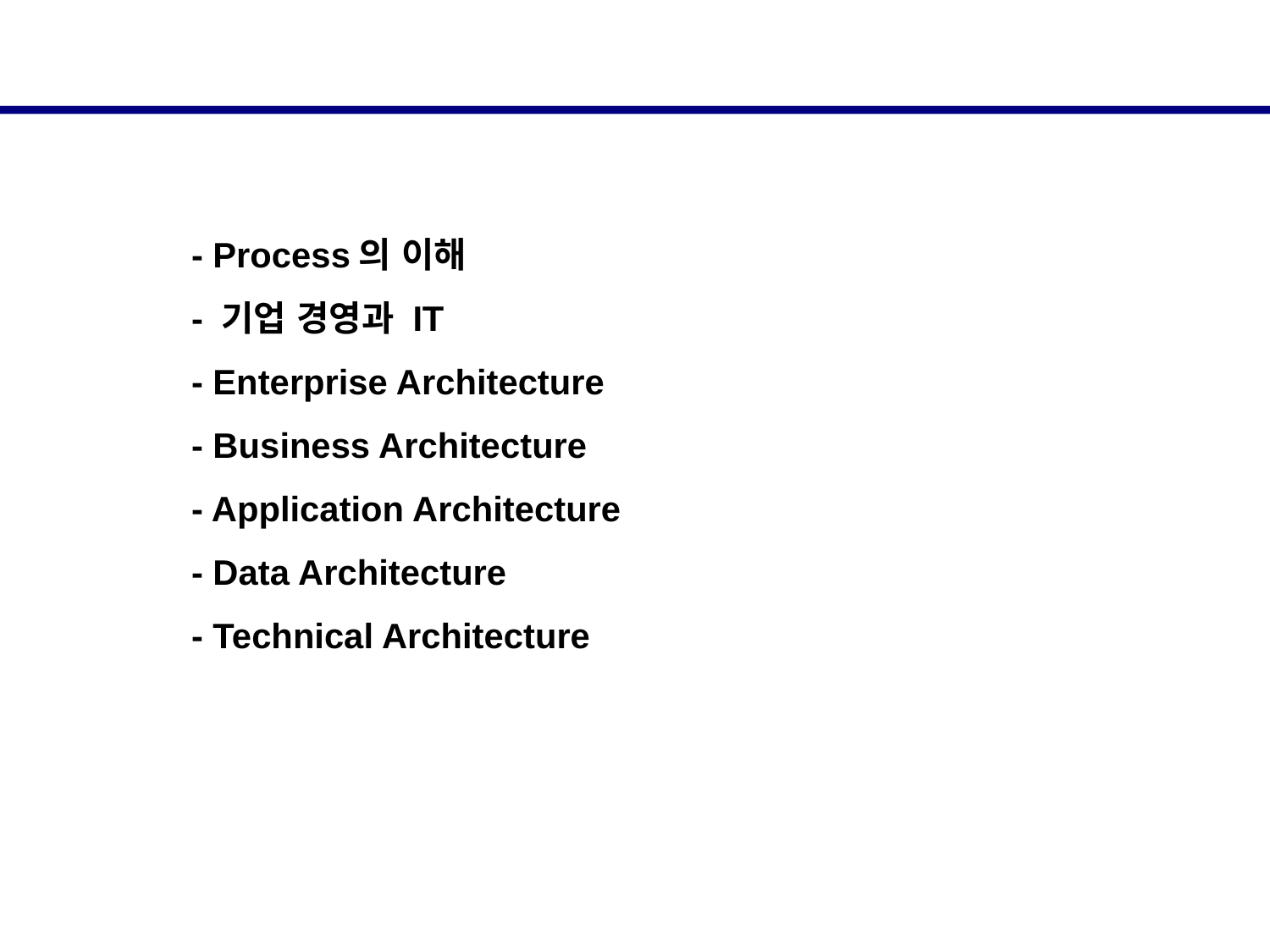

- Process의 이해
  - 기업 경영과 IT
  - Enterprise Architecture
  - Business Architecture
  - Application Architecture
  - Data Architecture
  - Technical Architecture